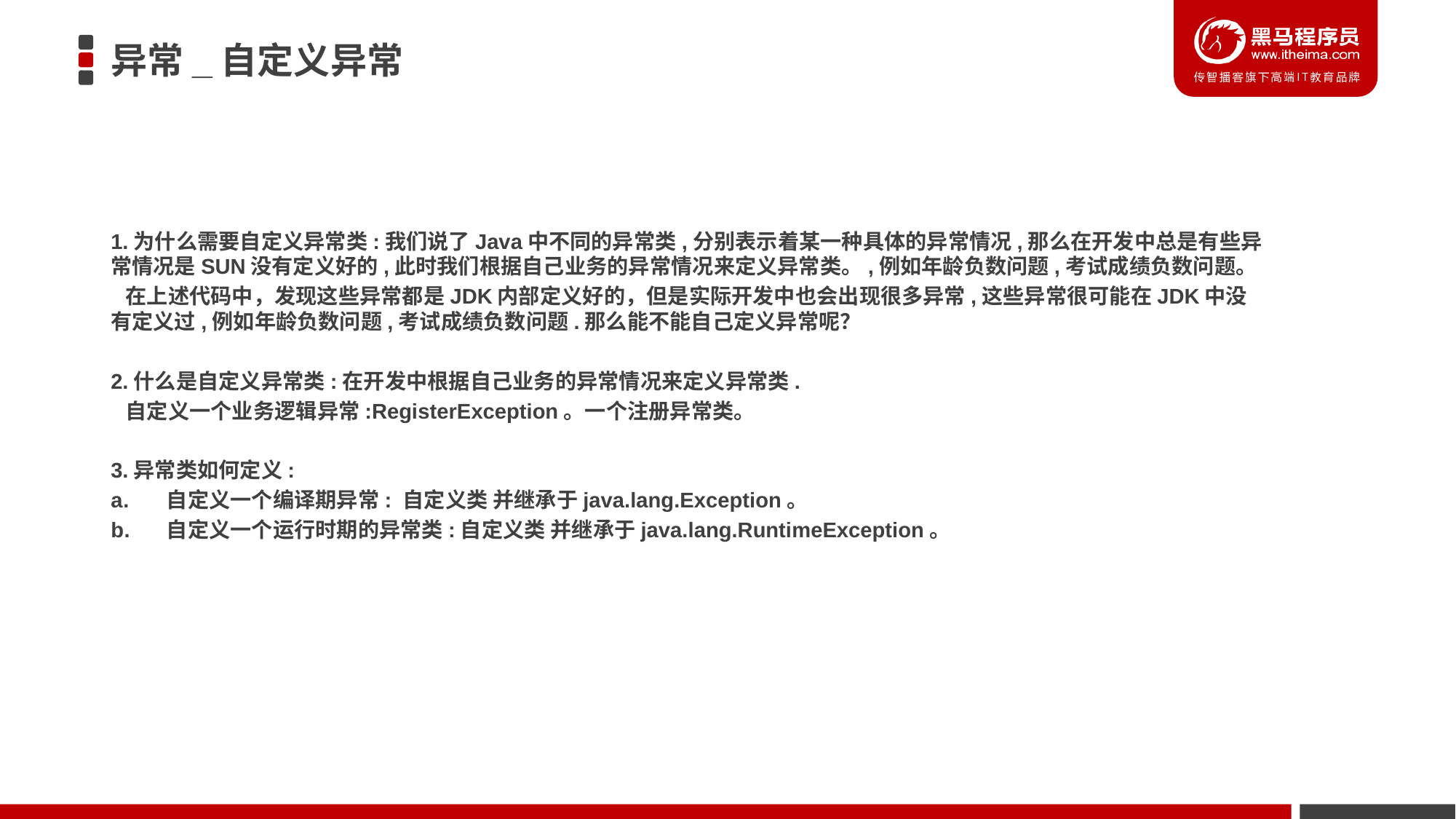

# 异常_自定义异常
1.为什么需要自定义异常类:我们说了Java中不同的异常类,分别表示着某一种具体的异常情况,那么在开发中总是有些异常情况是SUN没有定义好的,此时我们根据自己业务的异常情况来定义异常类。,例如年龄负数问题,考试成绩负数问题。
  在上述代码中，发现这些异常都是JDK内部定义好的，但是实际开发中也会出现很多异常,这些异常很可能在JDK中没有定义过,例如年龄负数问题,考试成绩负数问题.那么能不能自己定义异常呢？

2.什么是自定义异常类:在开发中根据自己业务的异常情况来定义异常类.
  自定义一个业务逻辑异常:RegisterException。一个注册异常类。

3.异常类如何定义:
  自定义一个编译期异常: 自定义类 并继承于java.lang.Exception。
  自定义一个运行时期的异常类:自定义类 并继承于java.lang.RuntimeException。